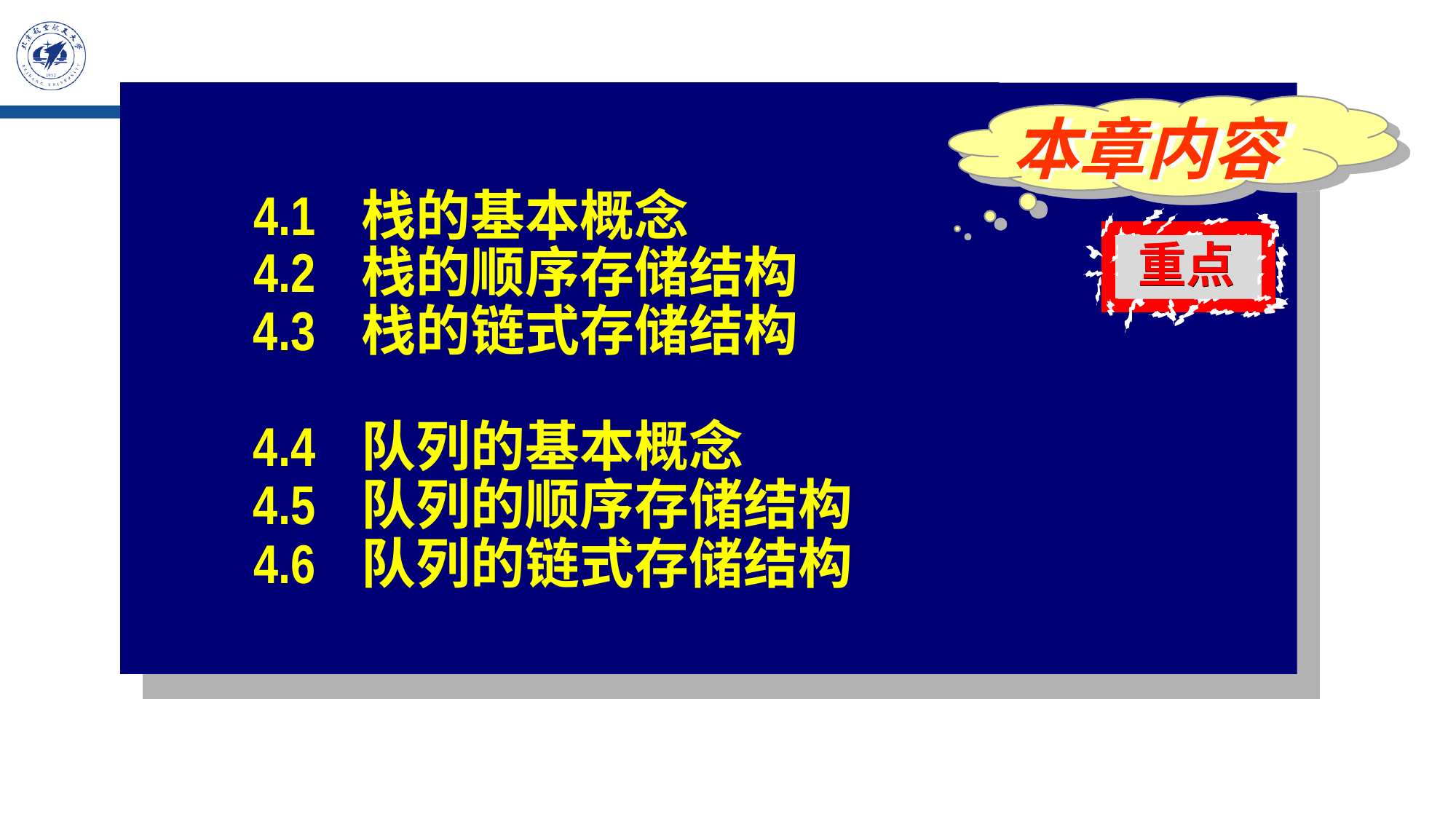

本章内容
4.1 栈的基本概念

重点

4.2 栈的顺序存储结构
4.3 栈的链式存储结构
4.4 队列的基本概念
4.5 队列的顺序存储结构
4.6 队列的链式存储结构